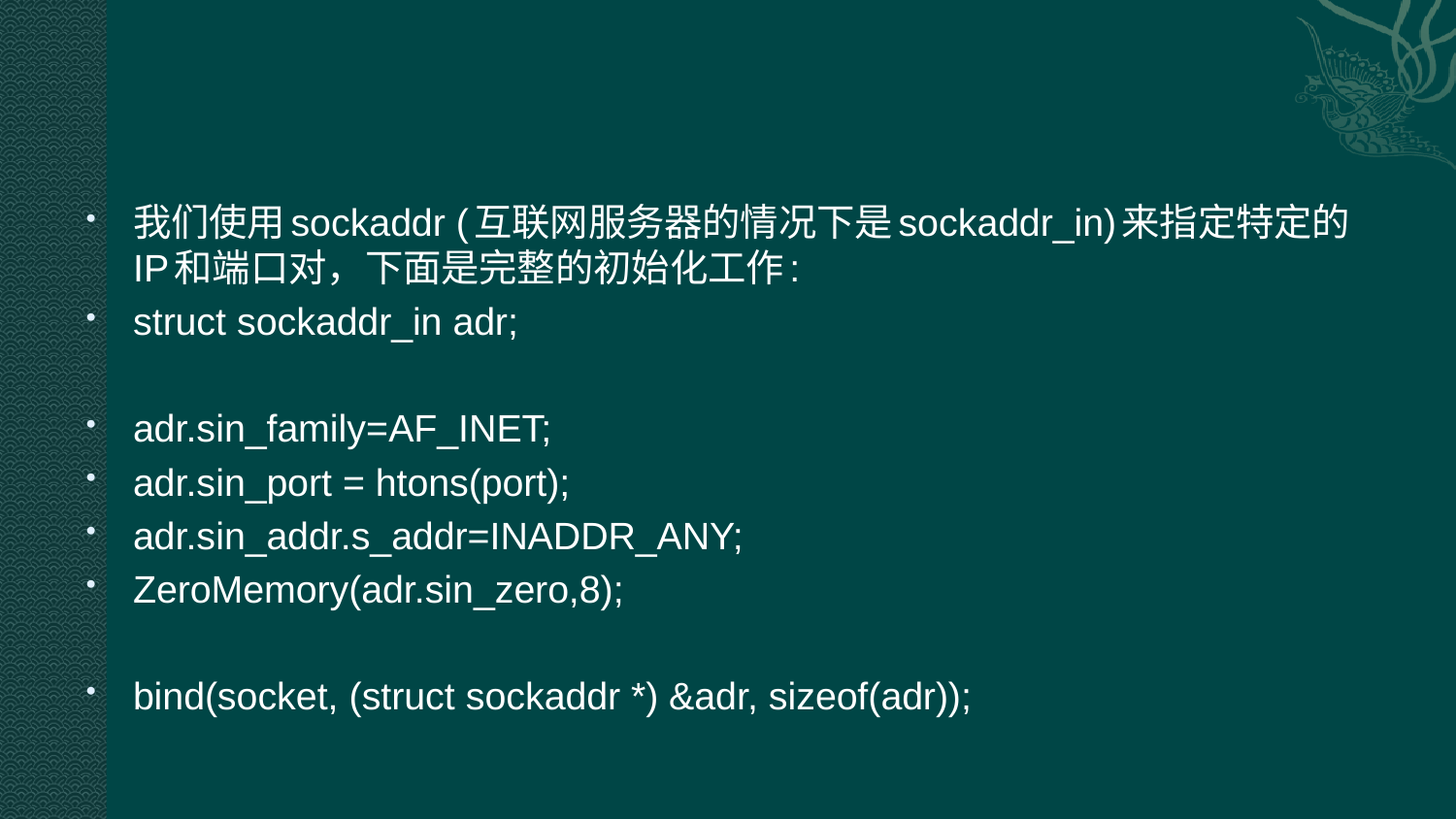

#
我们使用sockaddr (互联网服务器的情况下是sockaddr_in)来指定特定的IP和端口对，下面是完整的初始化工作:
struct sockaddr_in adr;

adr.sin_family=AF_INET;
adr.sin_port = htons(port);
adr.sin_addr.s_addr=INADDR_ANY;
ZeroMemory(adr.sin_zero,8);

bind(socket, (struct sockaddr *) &adr, sizeof(adr));